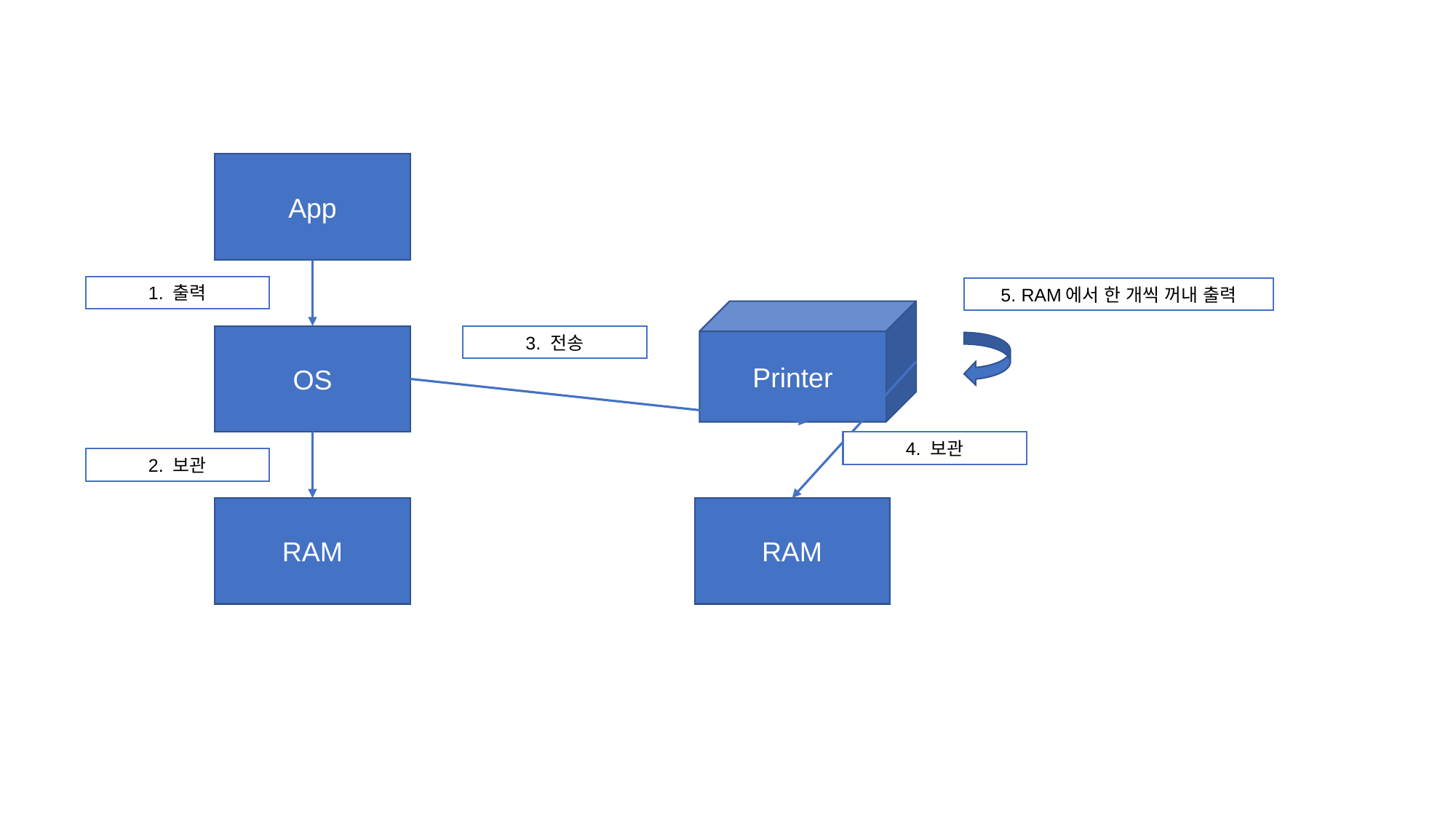

App
1. 출력
5. RAM에서 한 개씩 꺼내 출력
Printer
OS
3. 전송

4. 보관
2. 보관
RAM
RAM